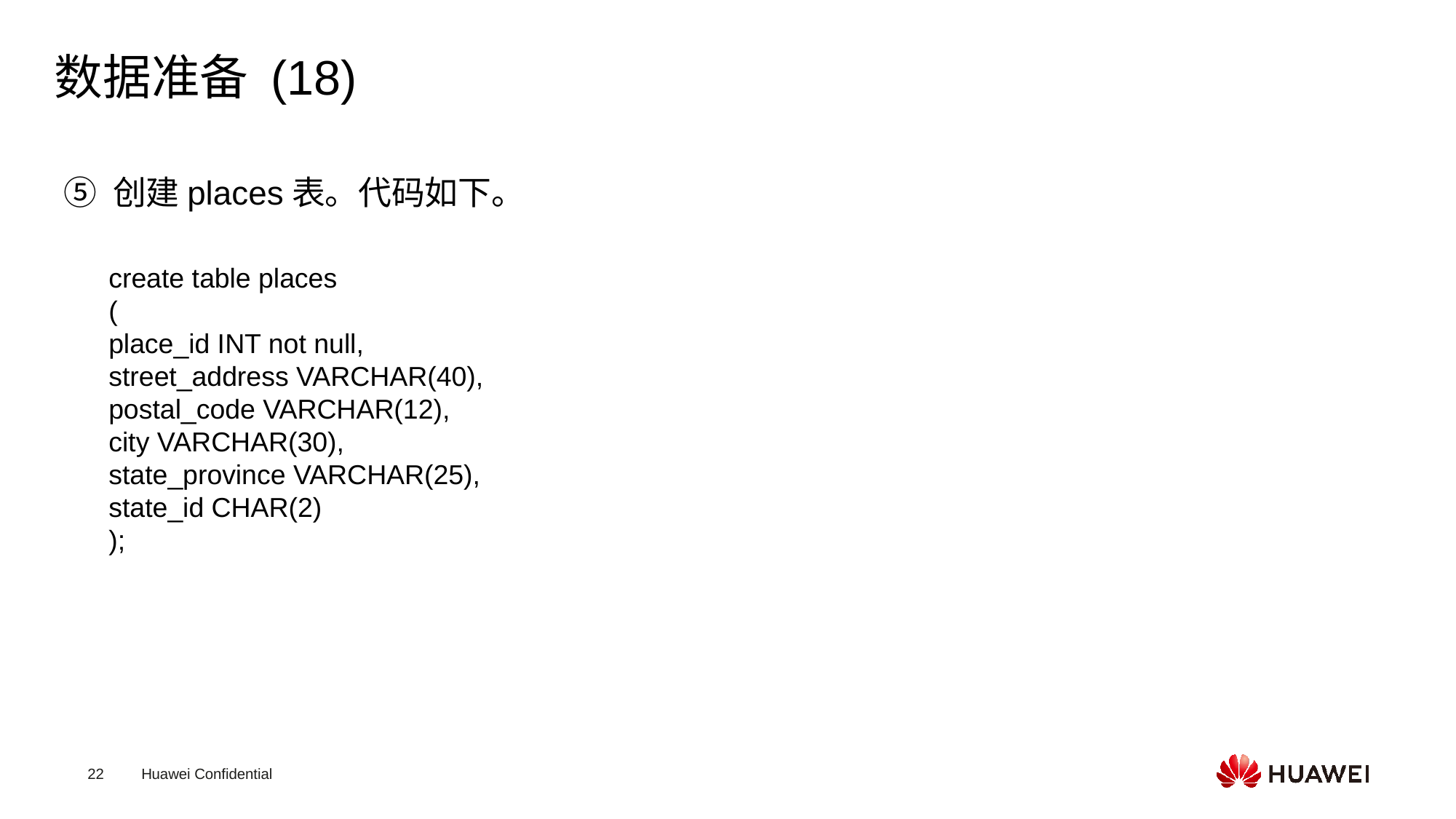

# 数据准备 (18)
⑤ 创建places表。代码如下。
create table places(place_id INT not null,street_address VARCHAR(40),postal_code VARCHAR(12),city VARCHAR(30),state_province VARCHAR(25),state_id CHAR(2));